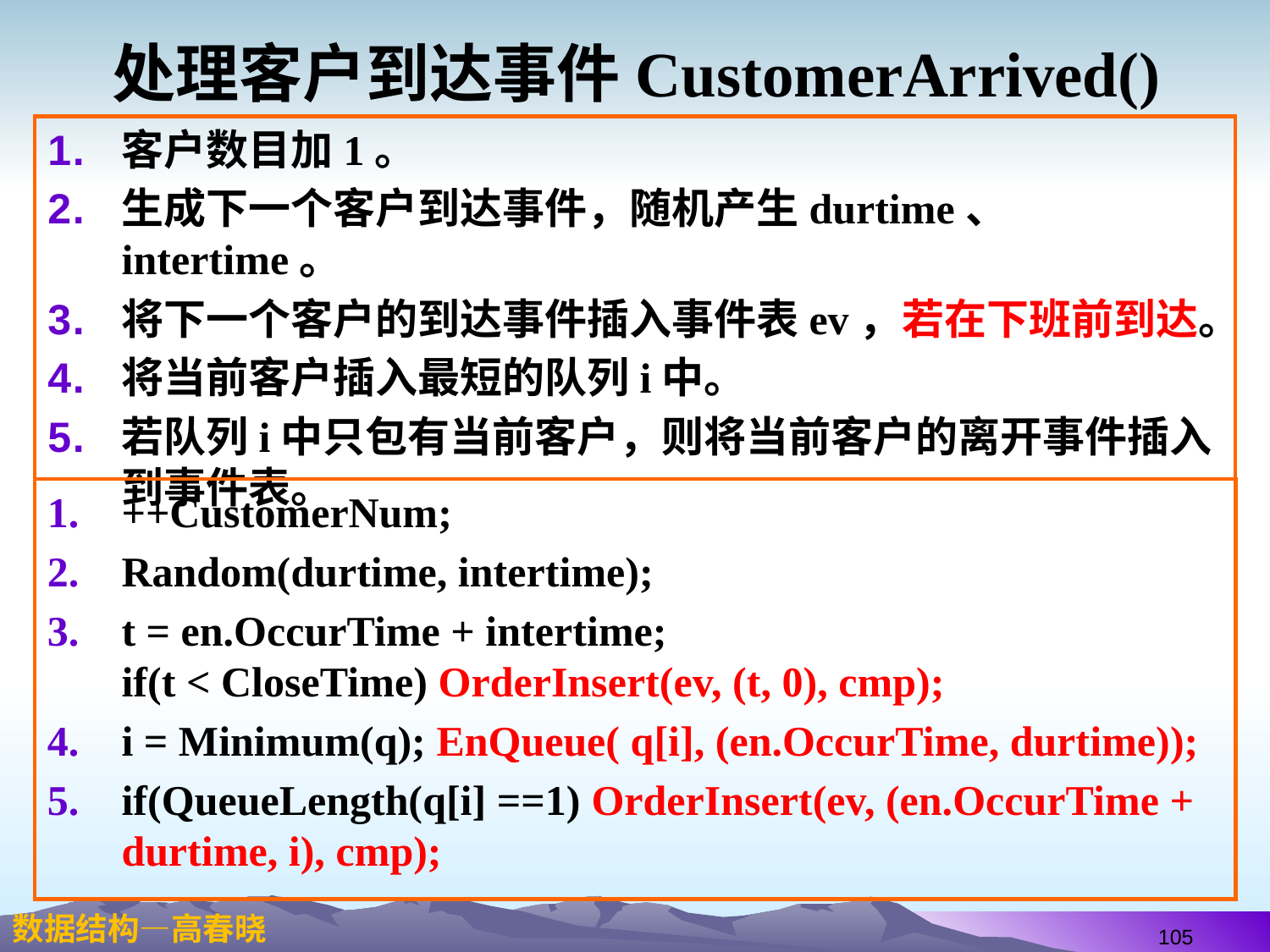

# 处理客户到达事件CustomerArrived()
客户数目加1。
生成下一个客户到达事件，随机产生durtime、 intertime。
将下一个客户的到达事件插入事件表ev，若在下班前到达。
将当前客户插入最短的队列i中。
若队列i中只包有当前客户，则将当前客户的离开事件插入到事件表。
++CustomerNum;
Random(durtime, intertime);
t = en.OccurTime + intertime;
if(t < CloseTime) OrderInsert(ev, (t, 0), cmp);
i = Minimum(q); EnQueue( q[i], (en.OccurTime, durtime));
if(QueueLength(q[i] ==1) OrderInsert(ev, (en.OccurTime + durtime, i), cmp);
105